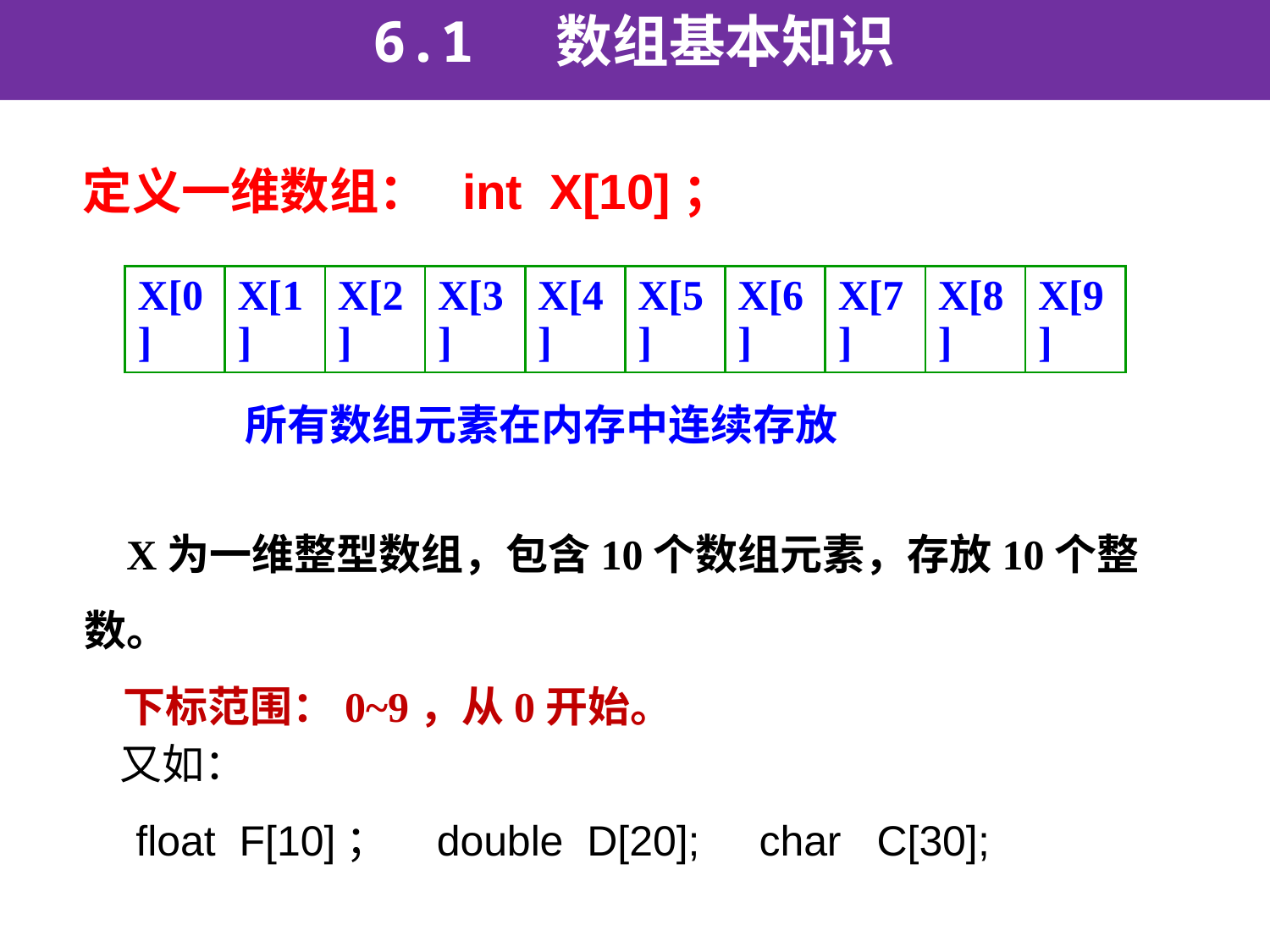

6.1  数组基本知识
定义一维数组：  int  X[10]；
| X[0] | X[1] | X[2] | X[3] | X[4] | X[5] | X[6] | X[7] | X[8] | X[9] |
| --- | --- | --- | --- | --- | --- | --- | --- | --- | --- |
| 所有数组元素在内存中连续存放 |  |  |  |  |  |  |  |  |  |
    X为一维整型数组，包含10个数组元素，存放10个整数。
   下标范围：0~9，从0开始。
 又如：
   float  F[10]；    double  D[20];     char   C[30];